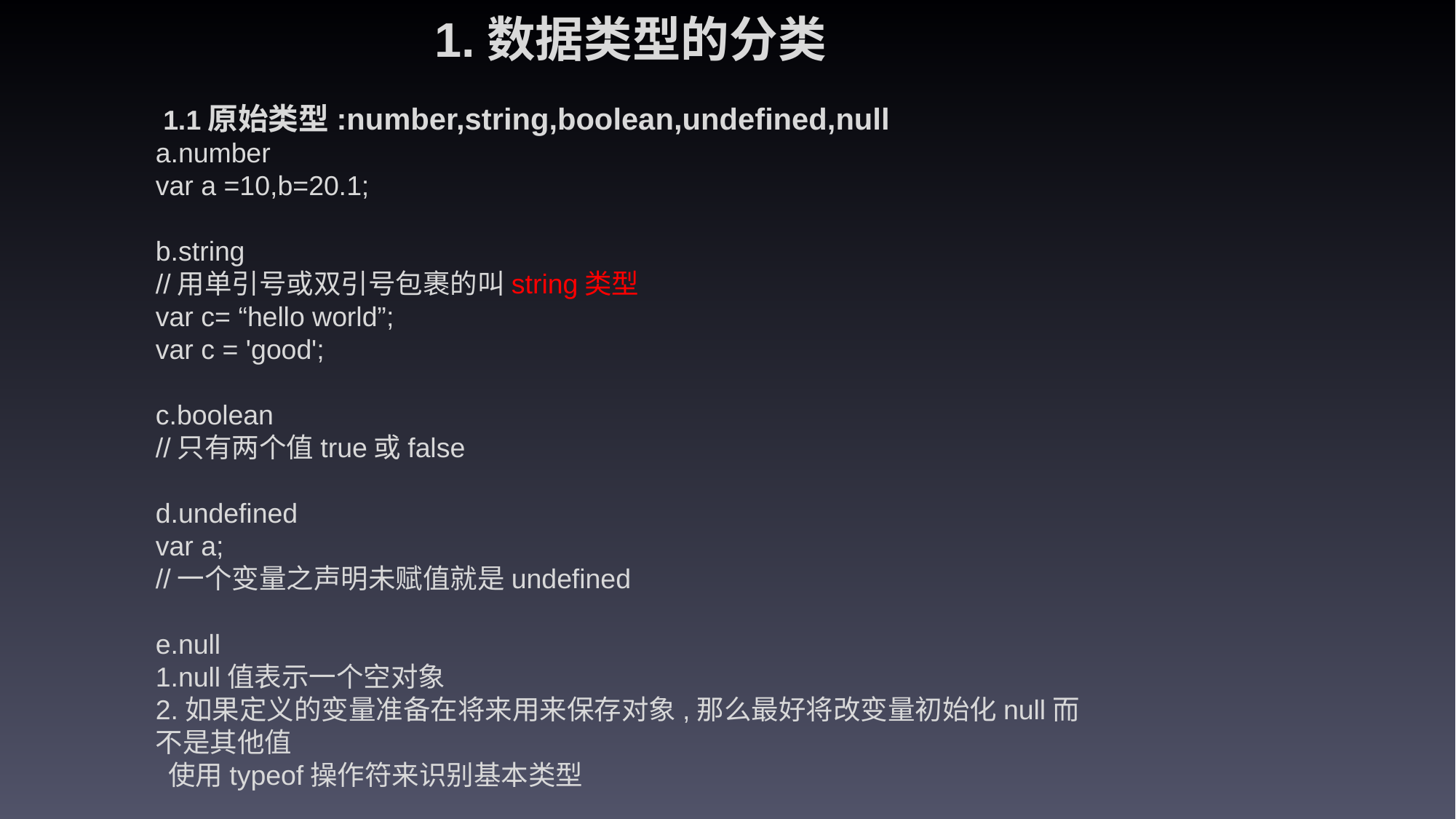

1.数据类型的分类

 1.1原始类型:number,string,boolean,undefined,null
a.number
var a =10,b=20.1;

b.string
//用单引号或双引号包裹的叫string类型
var c= “hello world”;
var c = 'good';

c.boolean
//只有两个值true或false

d.undefined
var a;
//一个变量之声明未赋值就是undefined

e.null
1.null值表示一个空对象
2.如果定义的变量准备在将来用来保存对象,那么最好将改变量初始化null而不是其他值
 使用typeof操作符来识别基本类型